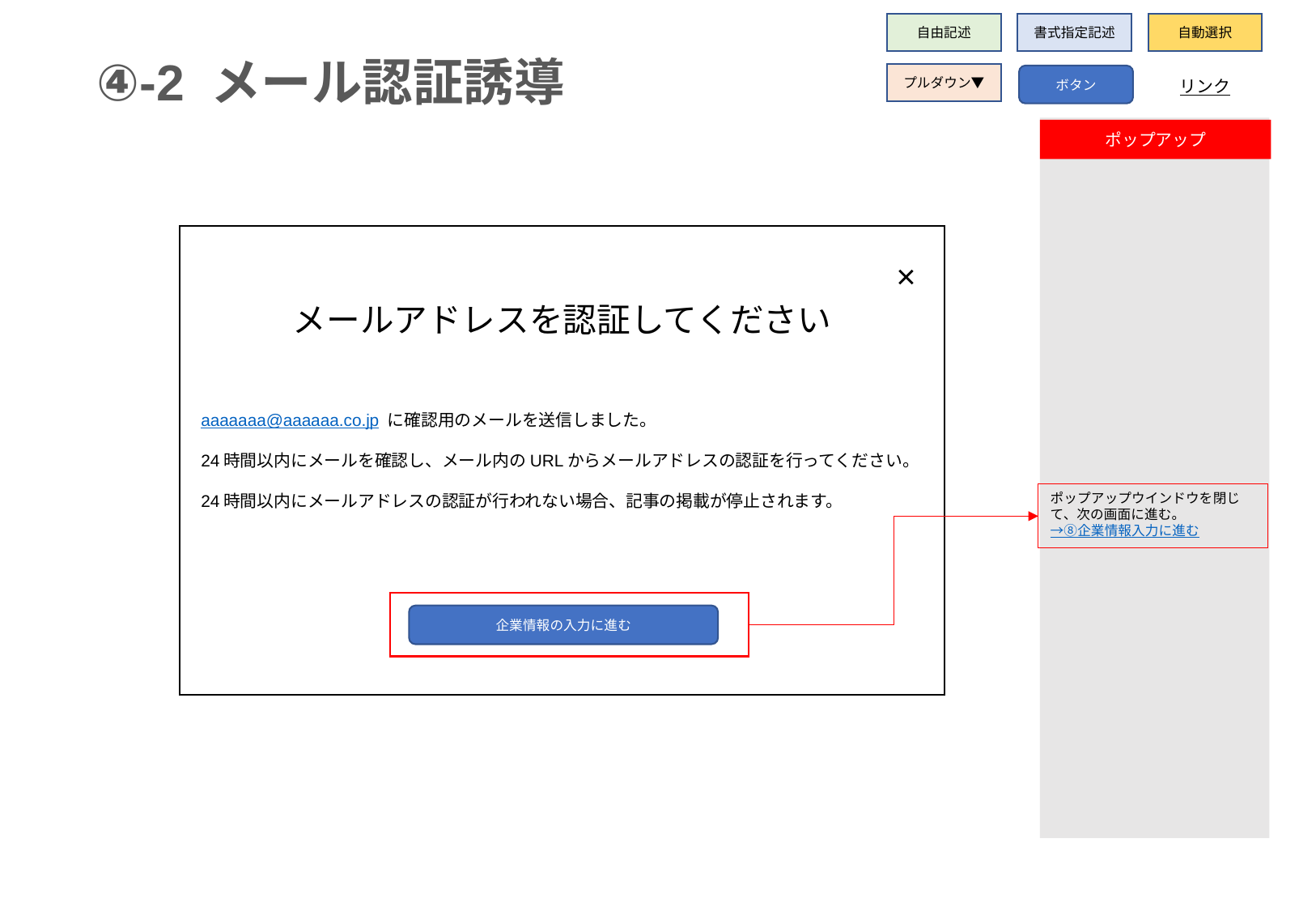

自由記述
書式指定記述
自動選択
④-2 メール認証誘導
プルダウン▼
ボタン
リンク

ポップアップ

×
メールアドレスを認証してください
aaaaaaa@aaaaaa.co.jp に確認用のメールを送信しました。

24時間以内にメールを確認し、メール内のURLからメールアドレスの認証を行ってください。

24時間以内にメールアドレスの認証が行われない場合、記事の掲載が停止されます。
ポップアップウインドウを閉じて、次の画面に進む。
→⑧企業情報入力に進む

企業情報の入力に進む